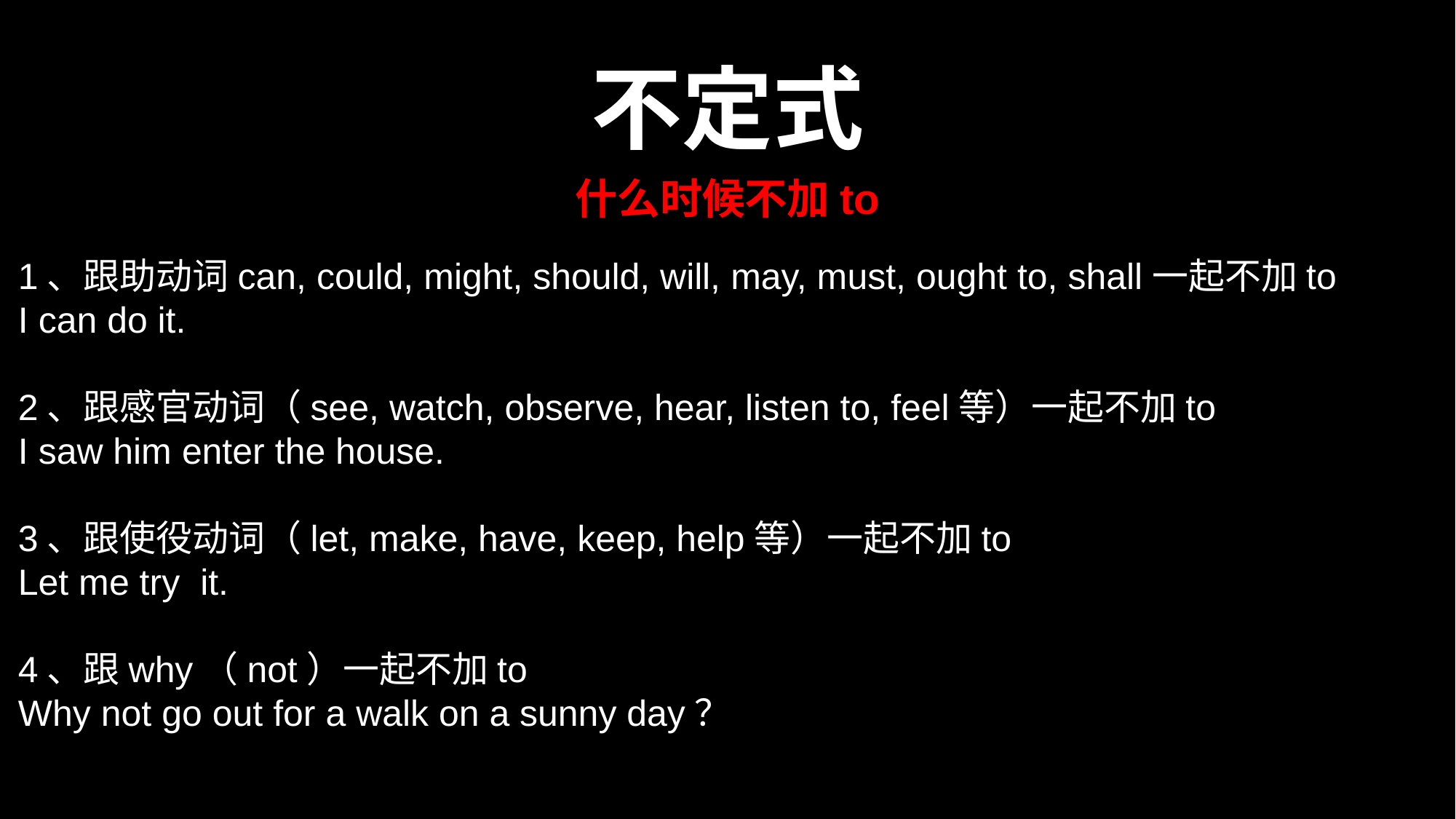

不定式
什么时候不加to
1、跟助动词can, could, might, should, will, may, must, ought to, shall一起不加to
I can do it.

2、跟感官动词（see, watch, observe, hear, listen to, feel等）一起不加to
I saw him enter the house.

3、跟使役动词（let, make, have, keep, help等）一起不加to
Let me try  it.

4、跟why（not）一起不加to
Why not go out for a walk on a sunny day？